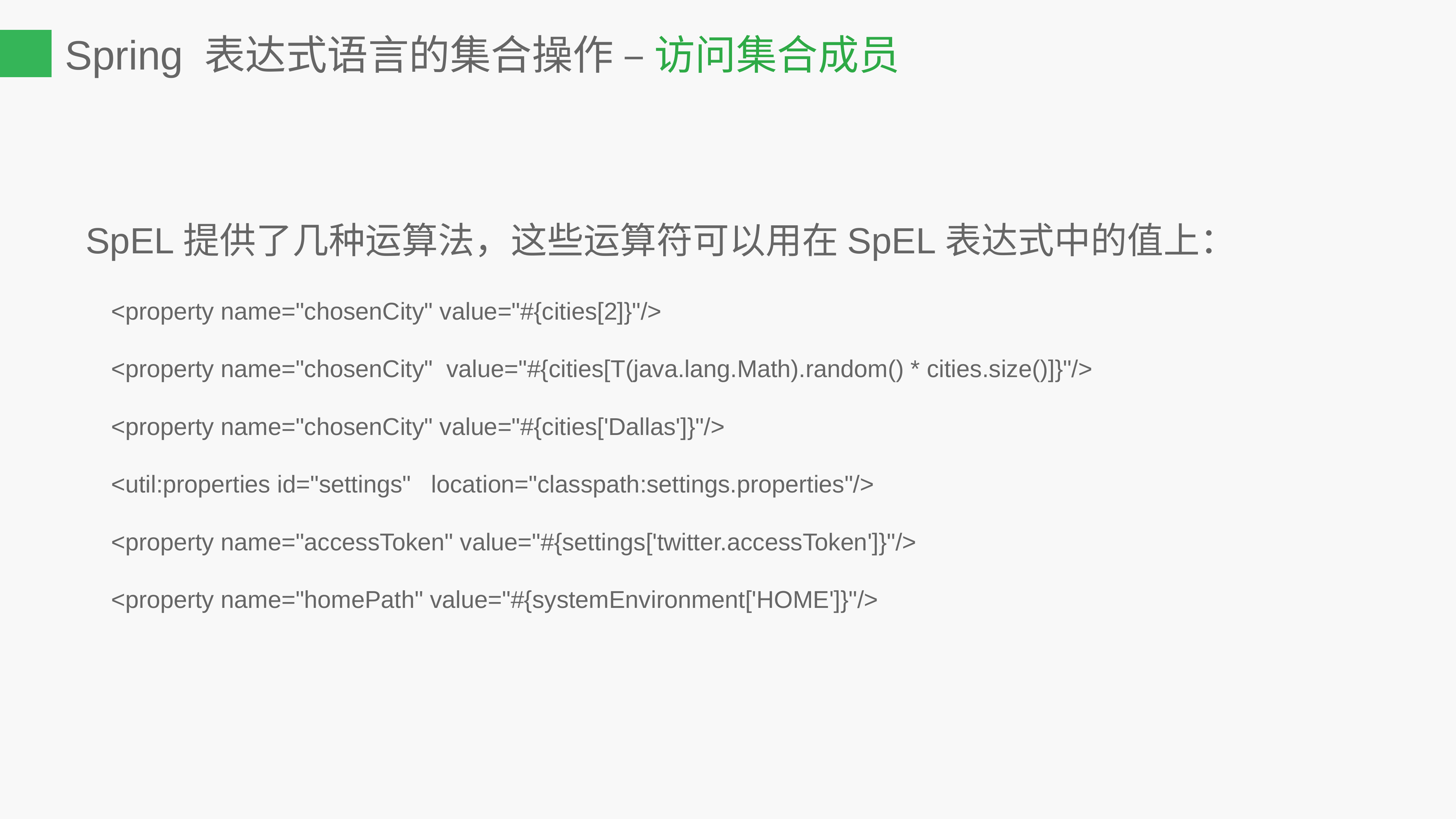

Spring 表达式语言的集合操作 – 访问集合成员

SpEL提供了几种运算法，这些运算符可以用在SpEL表达式中的值上：
<property name="chosenCity" value="#{cities[2]}"/>
<property name="chosenCity"  value="#{cities[T(java.lang.Math).random() * cities.size()]}"/>
<property name="chosenCity" value="#{cities['Dallas']}"/>
<util:properties id="settings"   location="classpath:settings.properties"/>
<property name="accessToken" value="#{settings['twitter.accessToken']}"/>
<property name="homePath" value="#{systemEnvironment['HOME']}"/>